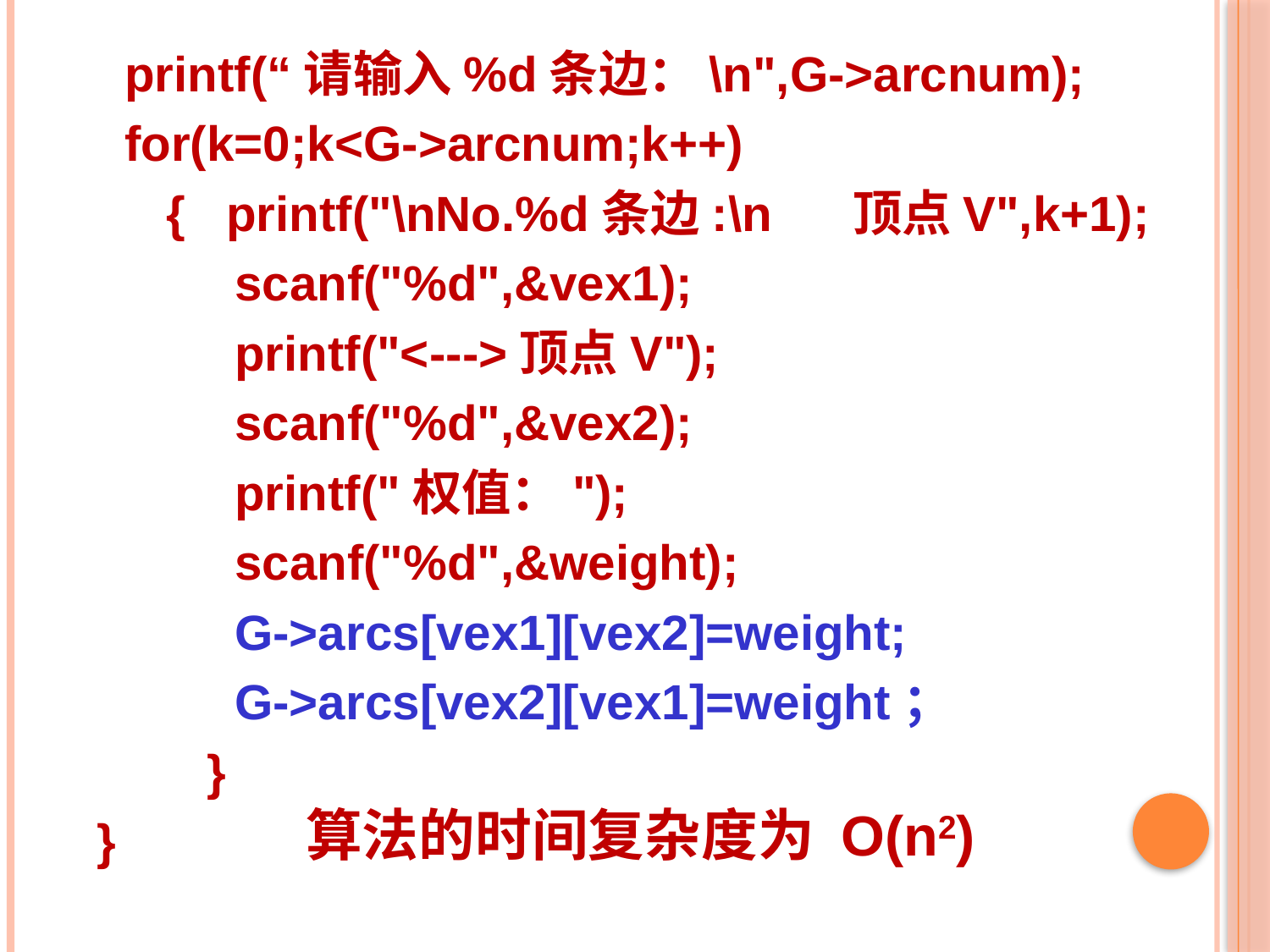

printf(“请输入%d条边：\n",G->arcnum);
  for(k=0;k<G->arcnum;k++)
     {   printf("\nNo.%d条边:\n     顶点V",k+1);
          scanf("%d",&vex1);
          printf("<--->顶点V");
          scanf("%d",&vex2);
          printf("权值：");
          scanf("%d",&weight);
          G->arcs[vex1][vex2]=weight;
          G->arcs[vex2][vex1]=weight；
        }
}
    算法的时间复杂度为 O(n2)